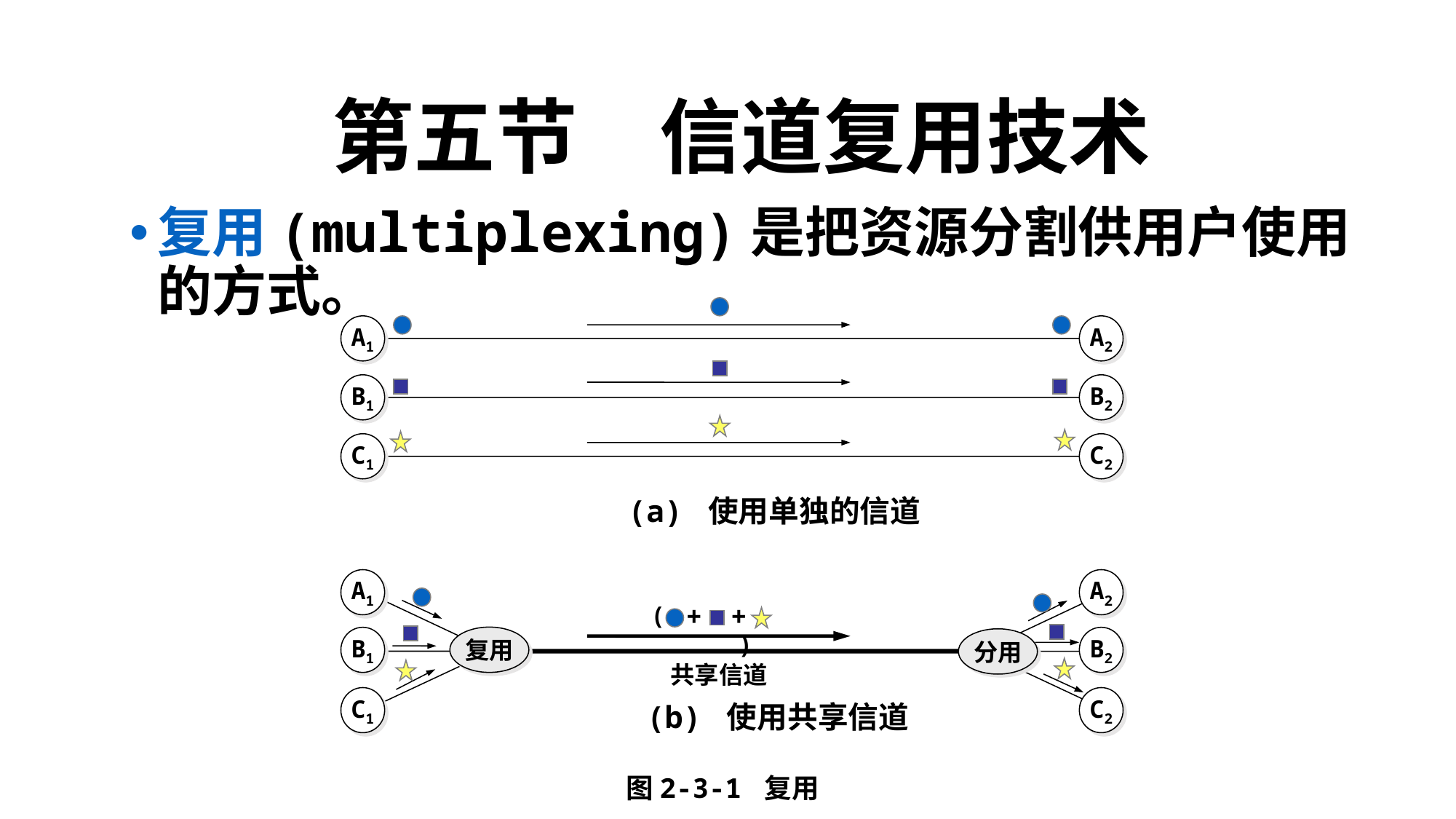

# 第五节	信道复用技术
复用(multiplexing)是把资源分割供用户使用的方式。

A1

A2

B1
B2

C1
C2

(a) 使用单独的信道
A1
A2

+
+

(                 )

复用
B1
B2
分用

共享信道

C1
C2
(b) 使用共享信道
图2-3-1 复用